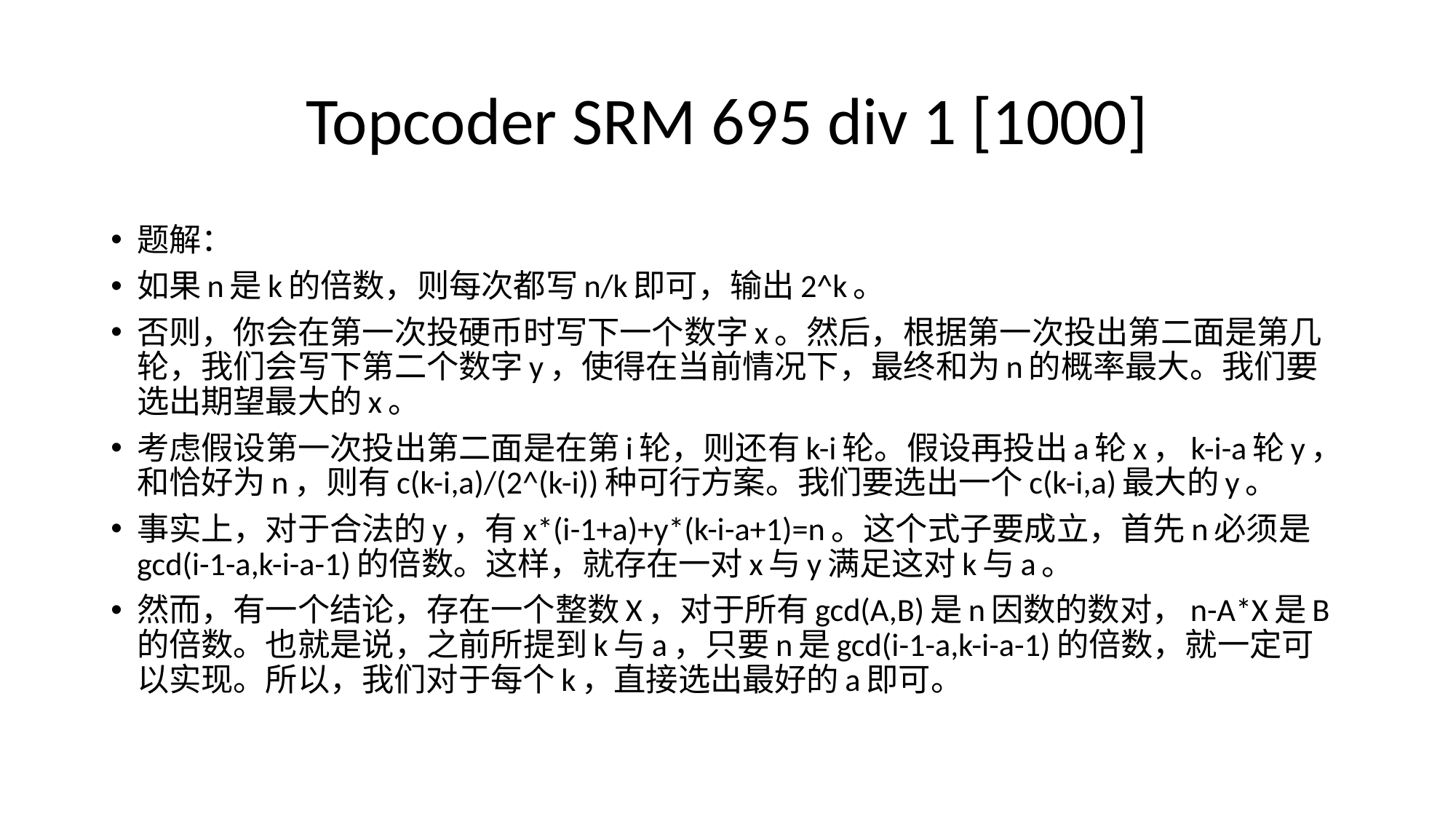

# Topcoder SRM 695 div 1 [1000]
题解：
如果n是k的倍数，则每次都写n/k即可，输出2^k。
否则，你会在第一次投硬币时写下一个数字x。然后，根据第一次投出第二面是第几轮，我们会写下第二个数字y，使得在当前情况下，最终和为n的概率最大。我们要选出期望最大的x。
考虑假设第一次投出第二面是在第i轮，则还有k-i轮。假设再投出a轮x，k-i-a轮y，和恰好为n，则有c(k-i,a)/(2^(k-i))种可行方案。我们要选出一个c(k-i,a)最大的y。
事实上，对于合法的y，有x*(i-1+a)+y*(k-i-a+1)=n。这个式子要成立，首先n必须是gcd(i-1-a,k-i-a-1)的倍数。这样，就存在一对x与y满足这对k与a。
然而，有一个结论，存在一个整数X，对于所有gcd(A,B)是n因数的数对，n-A*X是B的倍数。也就是说，之前所提到k与a，只要n是gcd(i-1-a,k-i-a-1)的倍数，就一定可以实现。所以，我们对于每个k，直接选出最好的a即可。